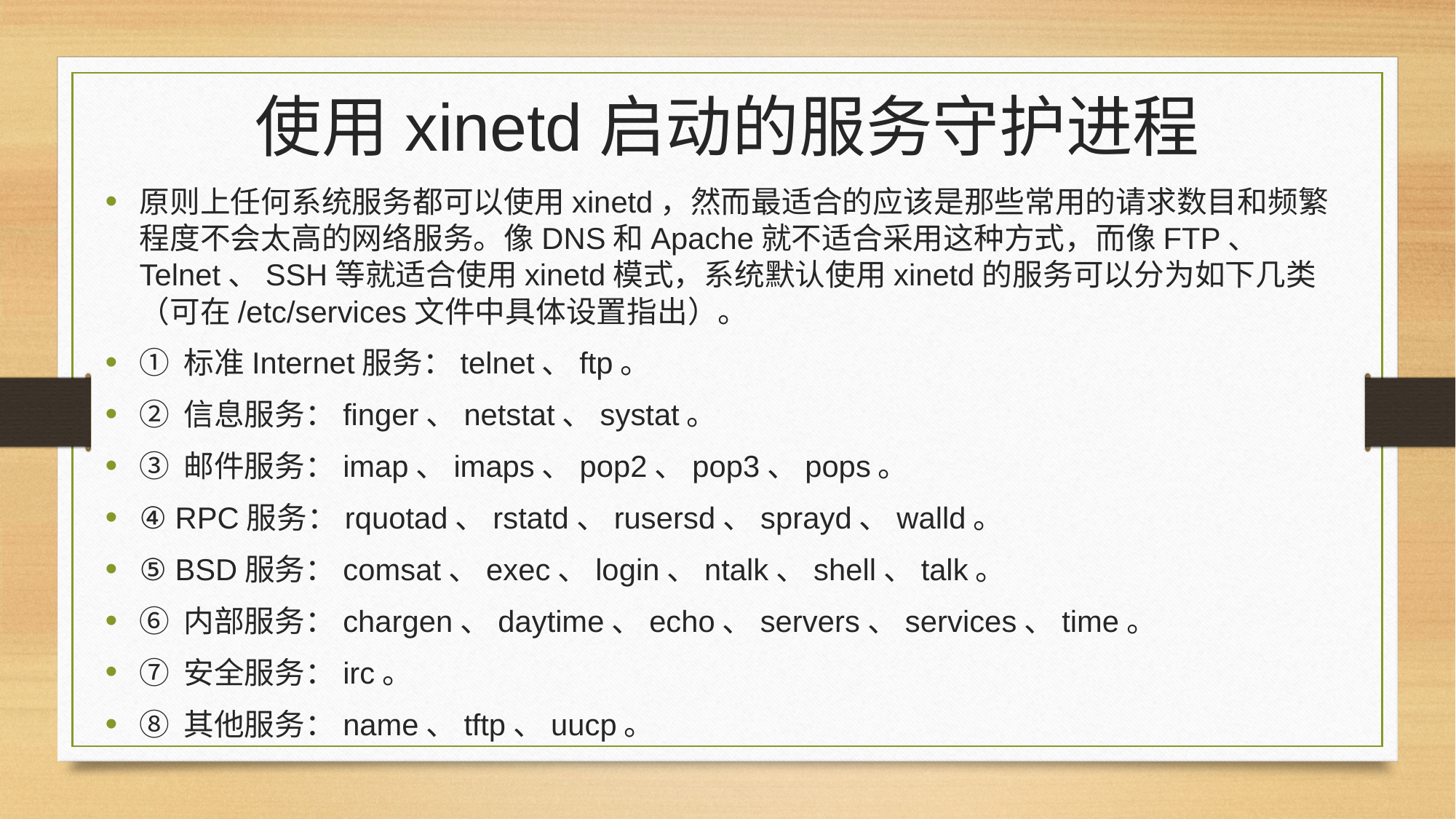

# 使用xinetd启动的服务守护进程
原则上任何系统服务都可以使用xinetd，然而最适合的应该是那些常用的请求数目和频繁程度不会太高的网络服务。像DNS和Apache就不适合采用这种方式，而像FTP、 Telnet、SSH等就适合使用xinetd模式，系统默认使用xinetd的服务可以分为如下几类（可在/etc/services文件中具体设置指出）。
① 标准Internet服务：telnet、ftp。
② 信息服务：finger、netstat、systat。
③ 邮件服务：imap、imaps、pop2、pop3、pops。
④ RPC服务：rquotad、rstatd、rusersd、sprayd、walld。
⑤ BSD服务：comsat、exec、login、ntalk、shell、talk。
⑥ 内部服务：chargen、daytime、echo、servers、services、time。
⑦ 安全服务：irc。
⑧ 其他服务：name、tftp、uucp。